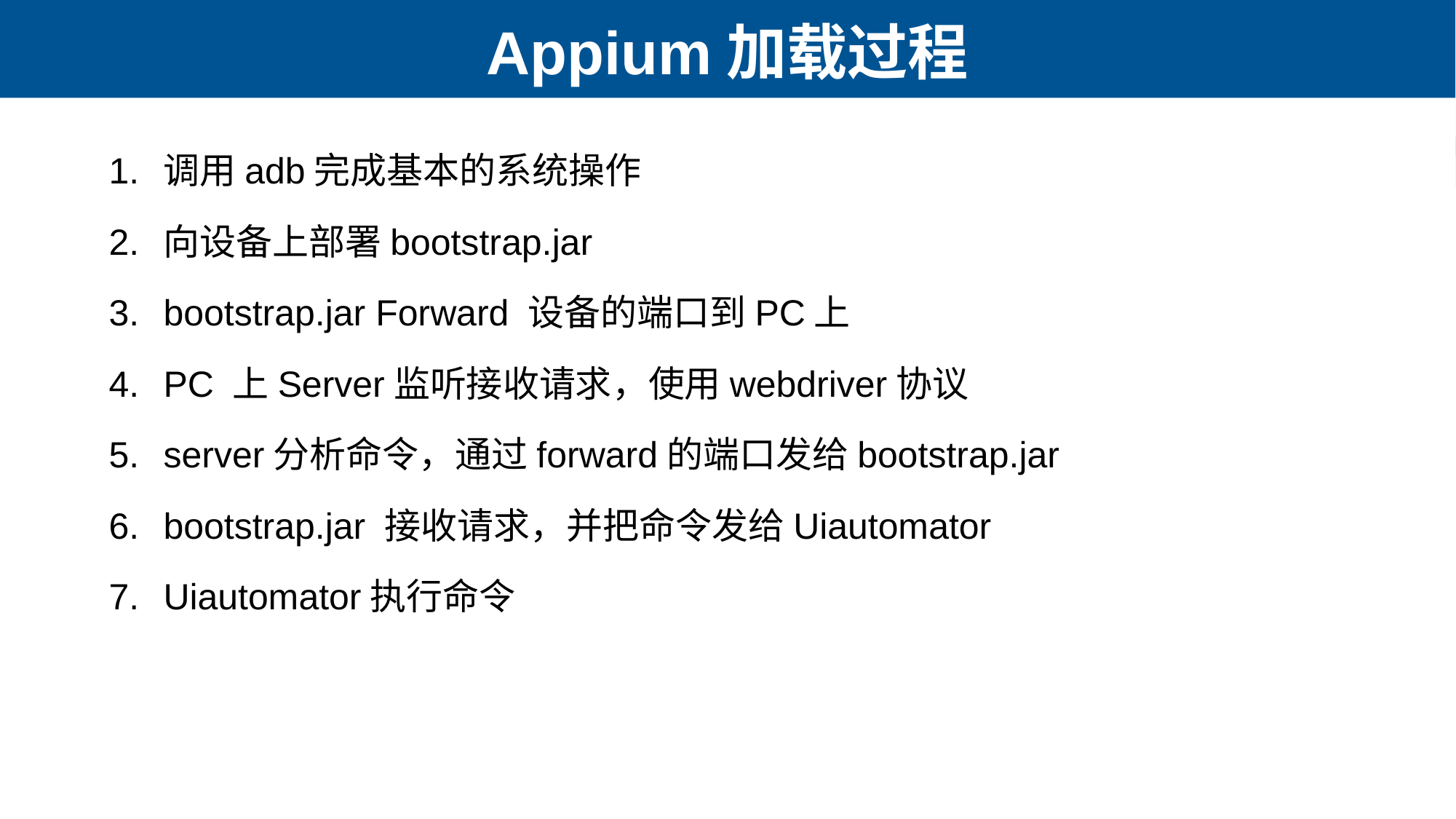

# Appium加载过程
调用adb完成基本的系统操作
向设备上部署bootstrap.jar
bootstrap.jar Forward 设备的端口到PC上
PC 上Server监听接收请求，使用webdriver协议
server分析命令，通过forward的端口发给bootstrap.jar
bootstrap.jar 接收请求，并把命令发给Uiautomator
Uiautomator执行命令